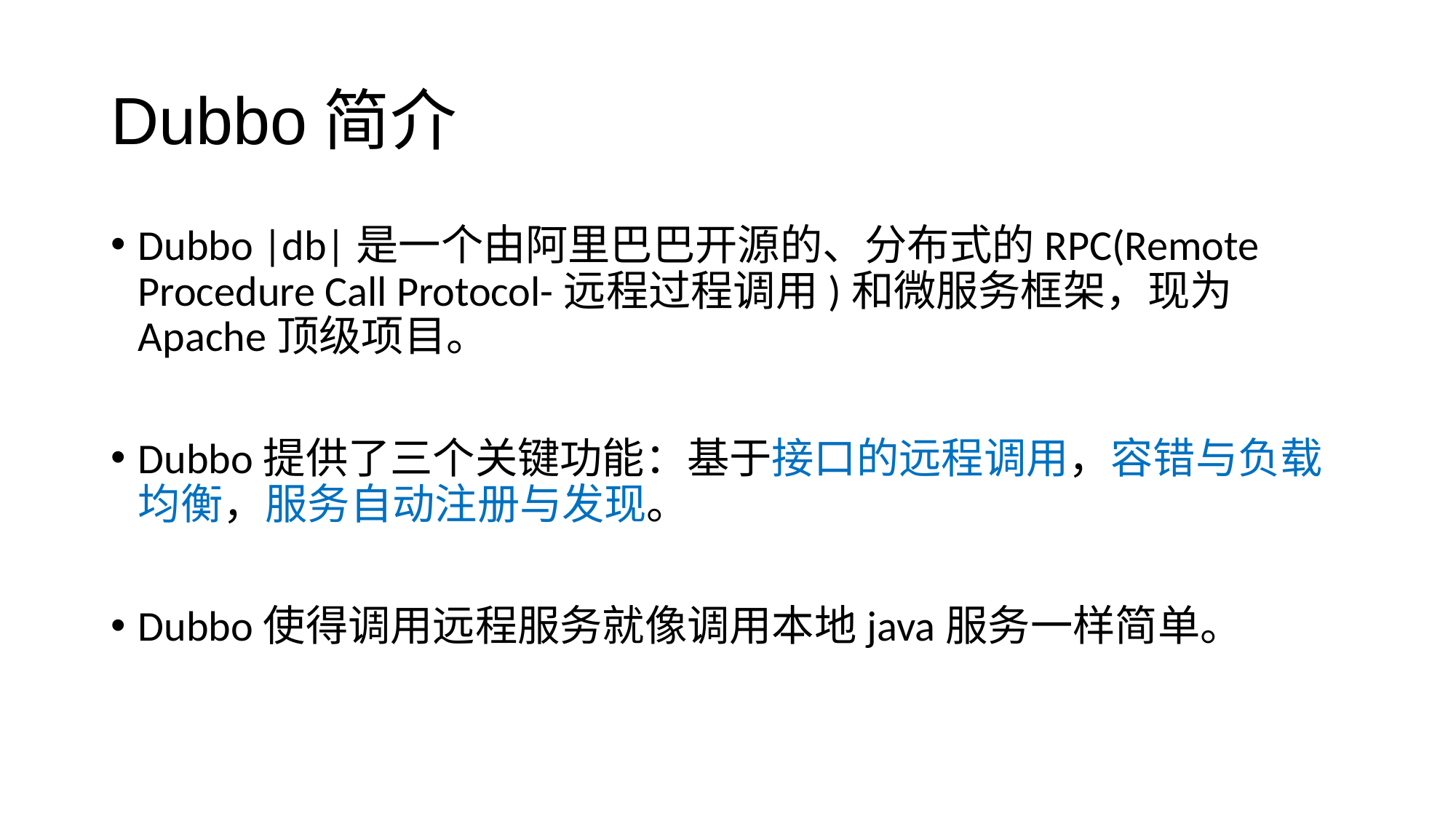

# Dubbo简介
Dubbo |db|是一个由阿里巴巴开源的、分布式的RPC(Remote Procedure Call Protocol-远程过程调用)和微服务框架，现为Apache顶级项目。

Dubbo提供了三个关键功能：基于接口的远程调用，容错与负载均衡，服务自动注册与发现。

Dubbo使得调用远程服务就像调用本地java服务一样简单。